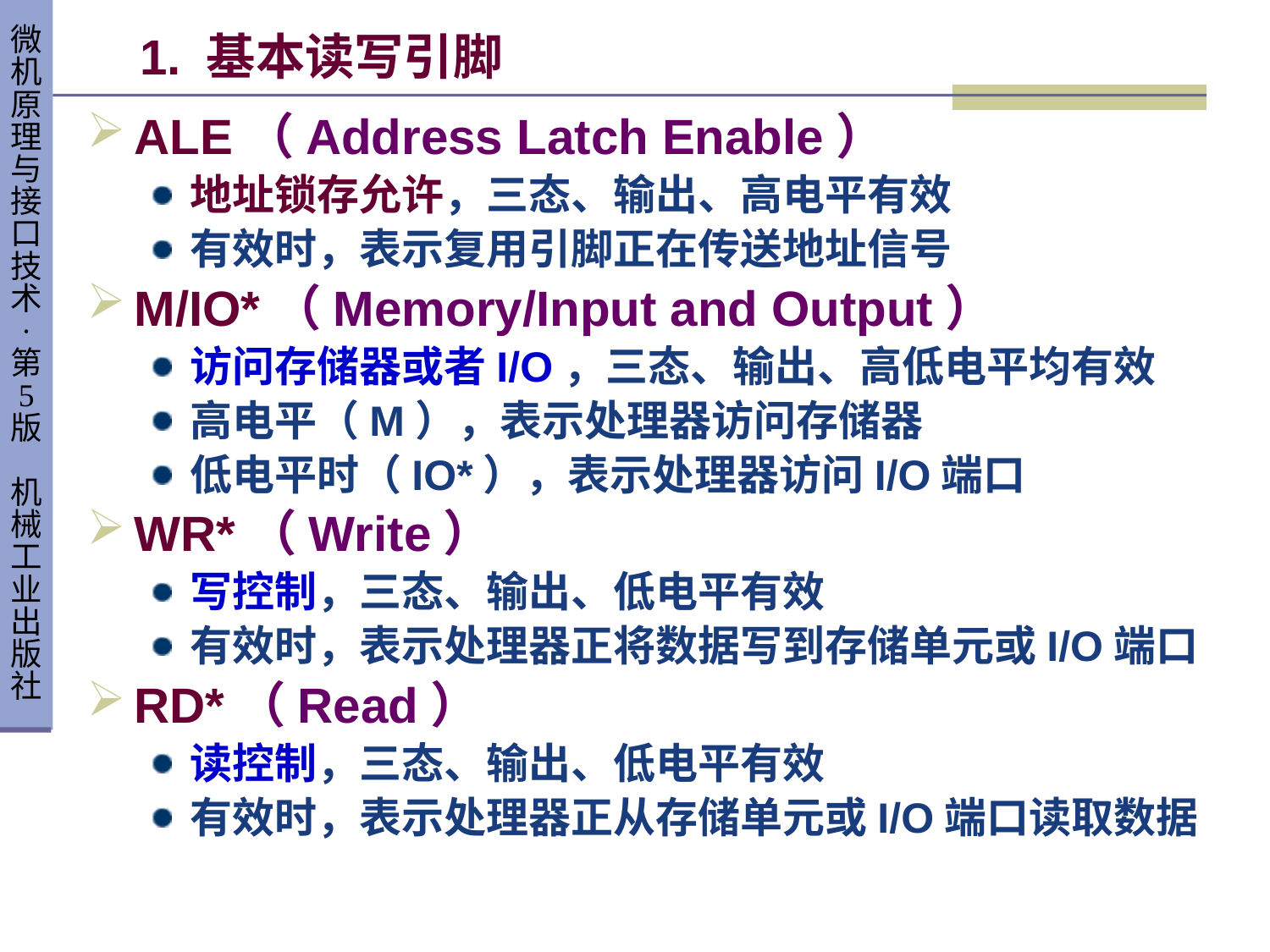

# 1. 基本读写引脚
ALE（Address Latch Enable）
地址锁存允许，三态、输出、高电平有效
有效时，表示复用引脚正在传送地址信号
M/IO*（Memory/Input and Output）
访问存储器或者I/O，三态、输出、高低电平均有效
高电平（M），表示处理器访问存储器
低电平时（IO*），表示处理器访问I/O端口
WR*（Write）
写控制，三态、输出、低电平有效
有效时，表示处理器正将数据写到存储单元或I/O端口
RD*（Read）
读控制，三态、输出、低电平有效
有效时，表示处理器正从存储单元或I/O端口读取数据